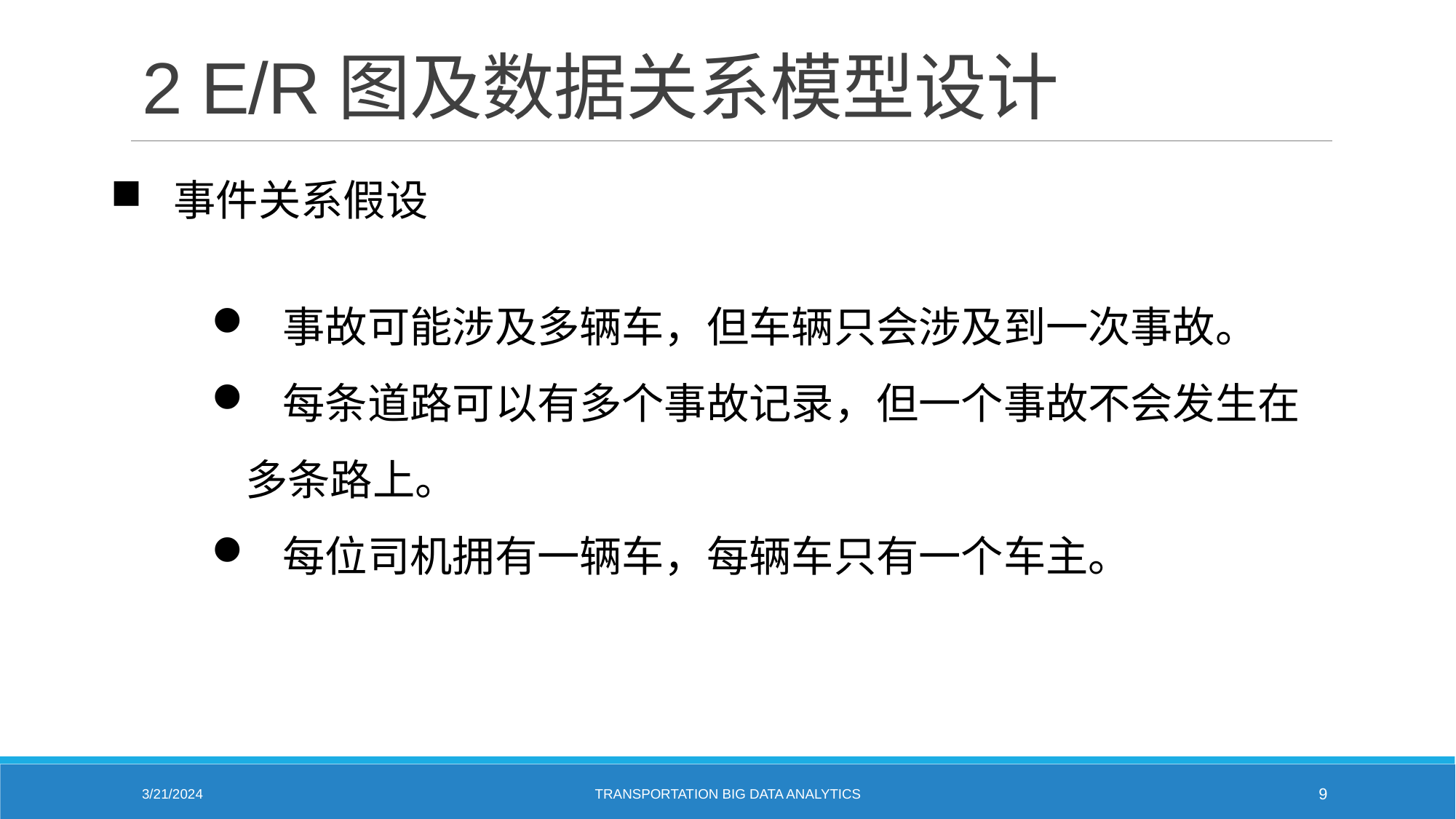

# 2 E/R图及数据关系模型设计
  事件关系假设
  事故可能涉及多辆车，但车辆只会涉及到一次事故。
  每条道路可以有多个事故记录，但一个事故不会发生在多条路上。
  每位司机拥有一辆车，每辆车只有一个车主。
3/21/2024
Transportation Big Data Analytics
9